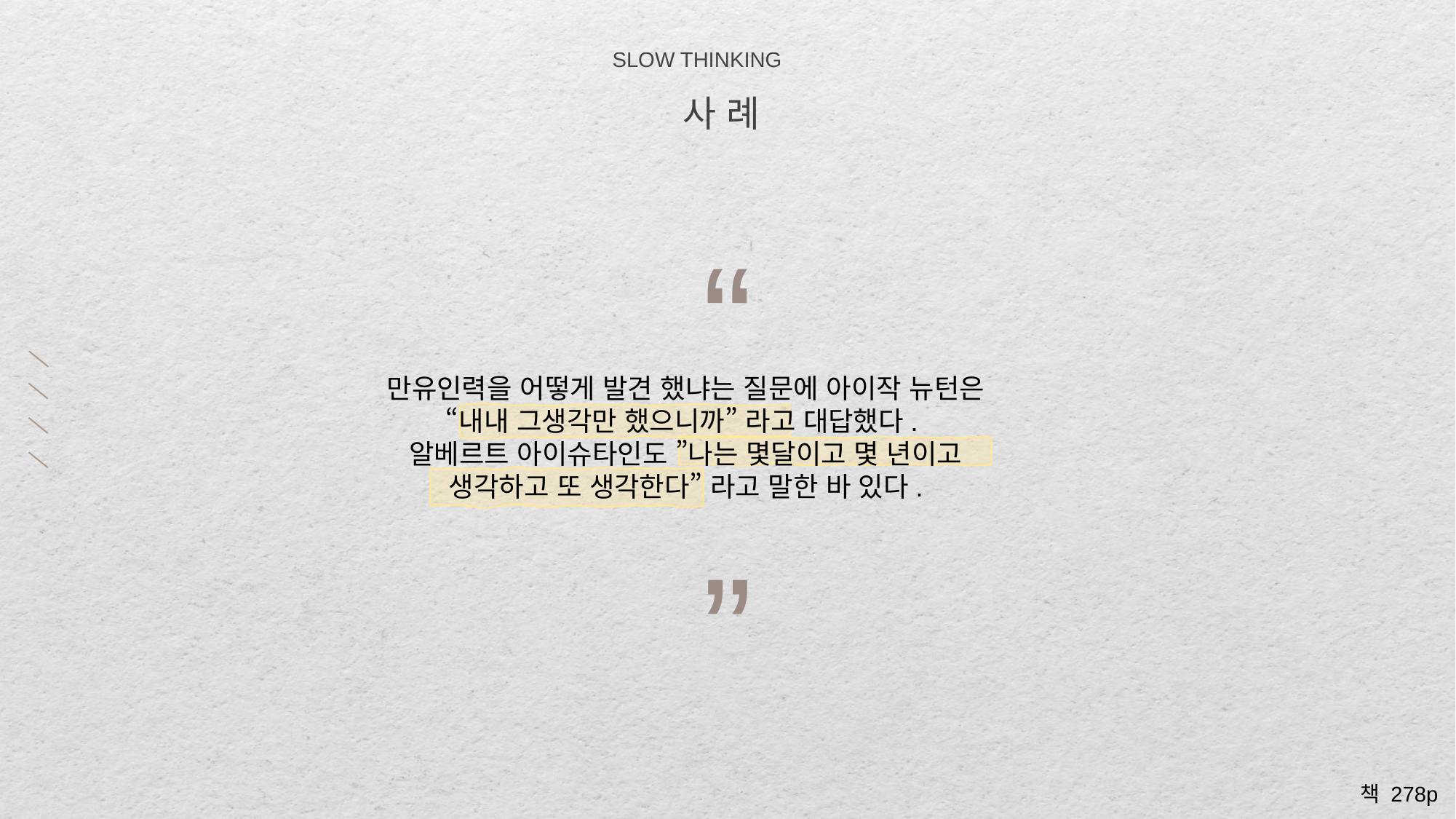

SLOW THINKING
사 례
“

만유인력을 어떻게 발견 했냐는 질문에 아이작 뉴턴은 “내내 그생각만 했으니까” 라고 대답했다.
알베르트 아이슈타인도 ”나는 몇달이고 몇 년이고 생각하고 또 생각한다” 라고 말한 바 있다.

”
책 278p